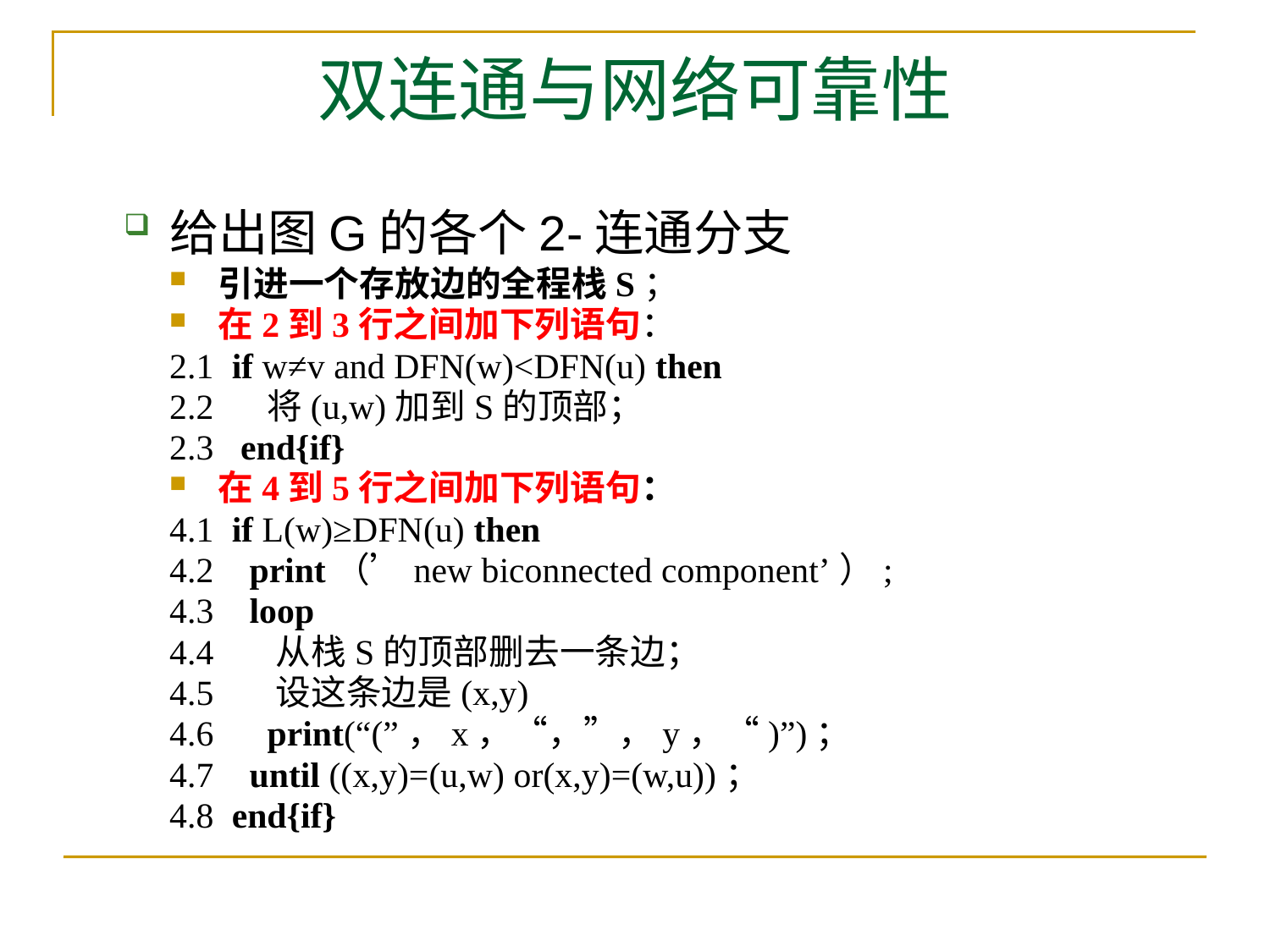

# 双连通与网络可靠性
给出图G的各个2-连通分支
引进一个存放边的全程栈S；
在2到3行之间加下列语句：
2.1  if w≠v and DFN(w)<DFN(u) then
2.2     将(u,w)加到S的顶部；
2.3   end{if}
在4到5行之间加下列语句：
4.1  if L(w)≥DFN(u) then
4.2    print（’new biconnected component’）;
4.3    loop
4.4      从栈S的顶部删去一条边；
4.5      设这条边是(x,y)
4.6      print(“(”，x，“，”，y，“)”)；
4.7    until ((x,y)=(u,w) or(x,y)=(w,u))；
4.8  end{if}